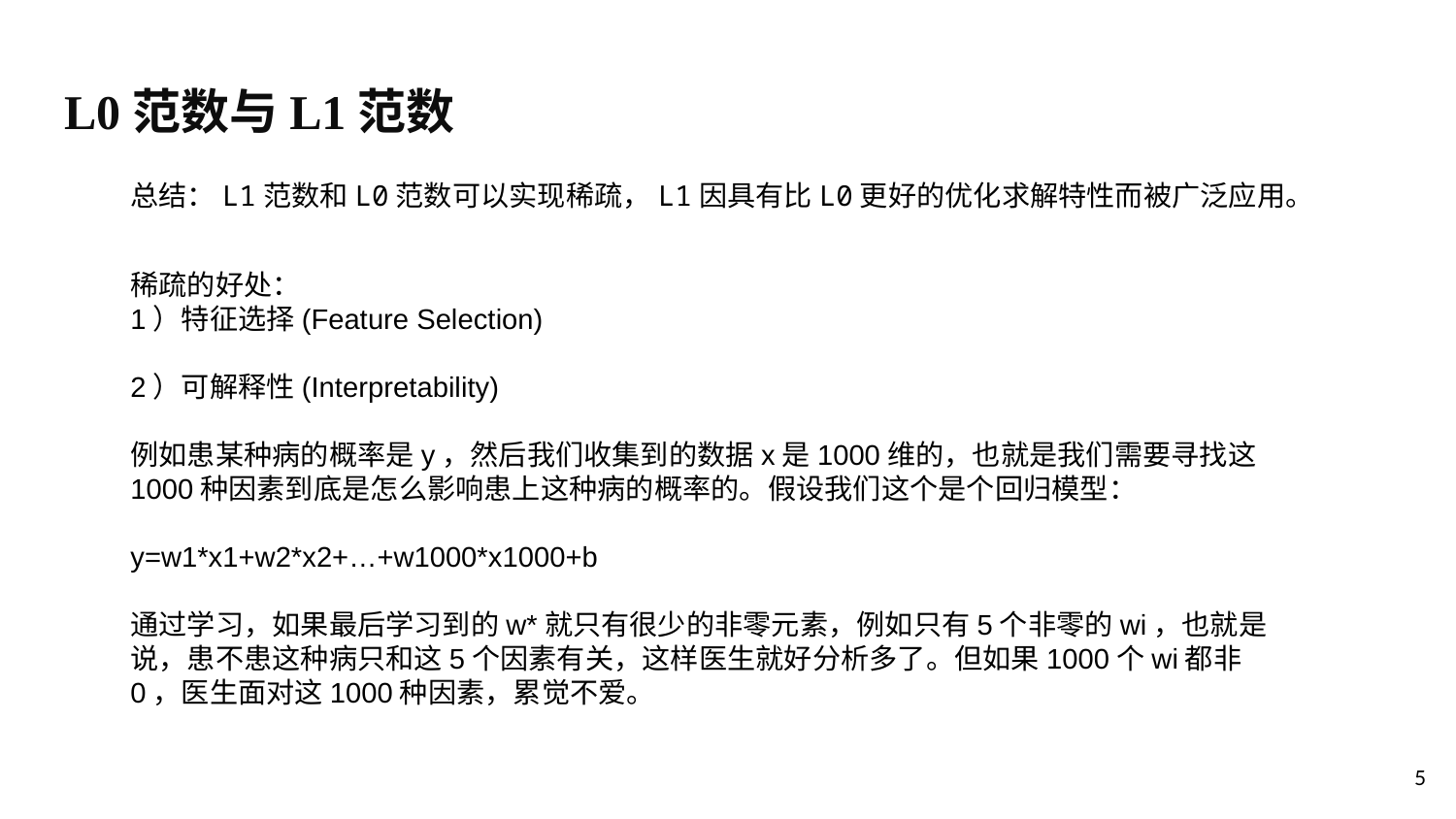

# L0范数与L1范数
总结：L1范数和L0范数可以实现稀疏，L1因具有比L0更好的优化求解特性而被广泛应用。
稀疏的好处：
1）特征选择(Feature Selection)

2）可解释性(Interpretability)

例如患某种病的概率是y，然后我们收集到的数据x是1000维的，也就是我们需要寻找这1000种因素到底是怎么影响患上这种病的概率的。假设我们这个是个回归模型：

y=w1*x1+w2*x2+…+w1000*x1000+b

通过学习，如果最后学习到的w*就只有很少的非零元素，例如只有5个非零的wi，也就是说，患不患这种病只和这5个因素有关，这样医生就好分析多了。但如果1000个wi都非0，医生面对这1000种因素，累觉不爱。

5